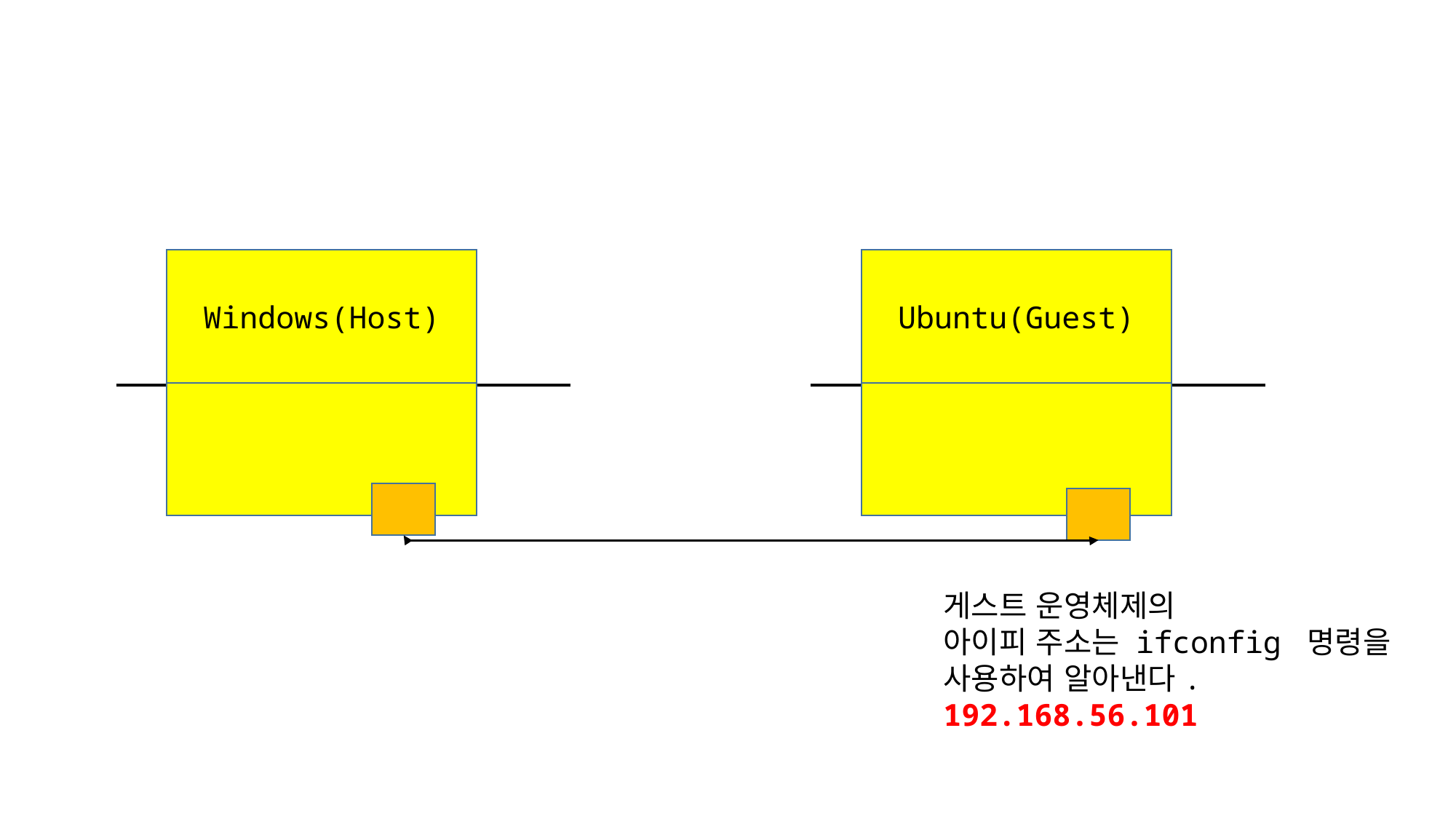

Windows(Host)
Ubuntu(Guest)

게스트 운영체제의
아이피 주소는 ifconfig 명령을
사용하여 알아낸다.
192.168.56.101